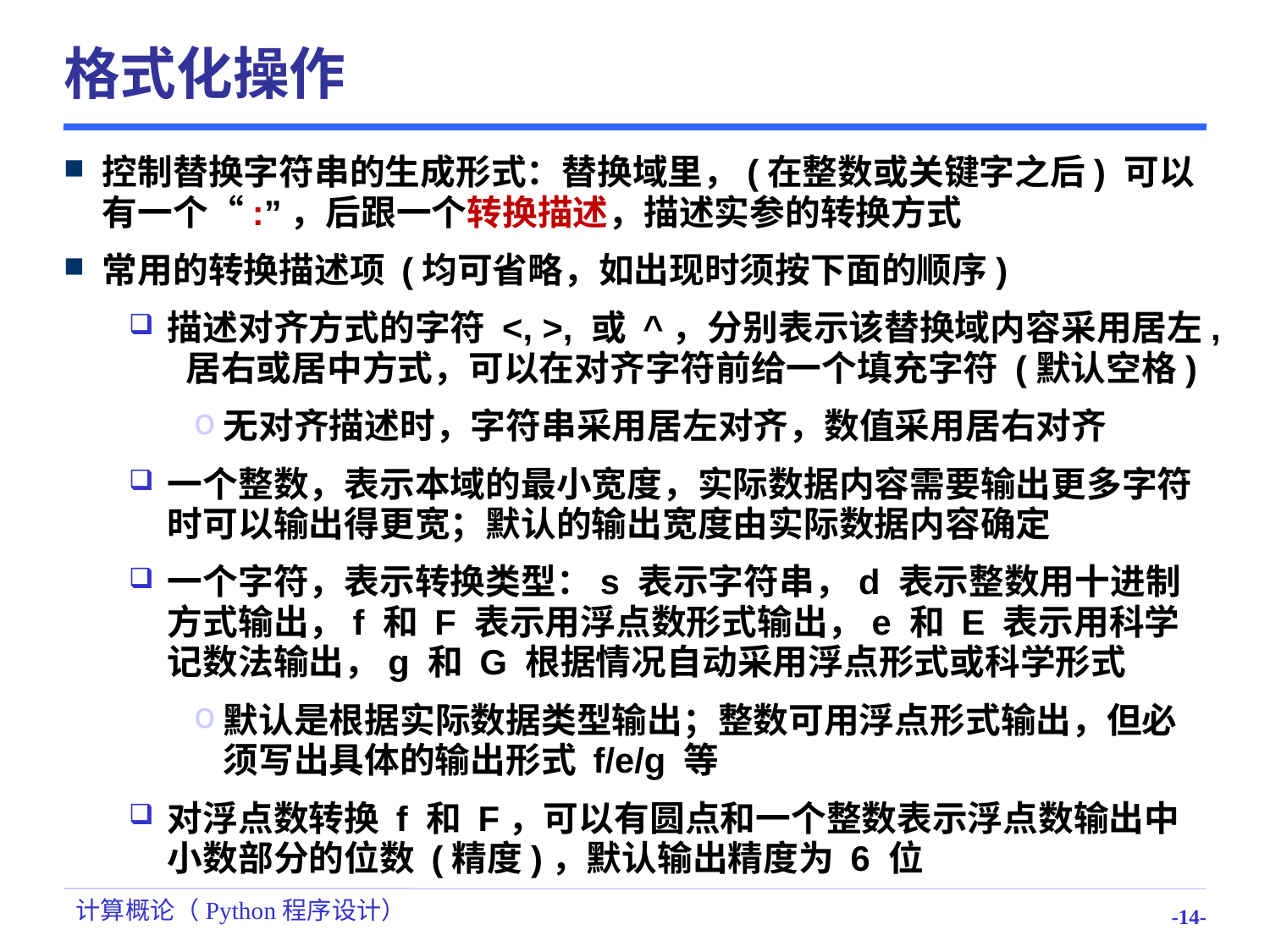

# 格式化操作
控制替换字符串的生成形式：替换域里，(在整数或关键字之后) 可以有一个“:”，后跟一个转换描述，描述实参的转换方式
常用的转换描述项 (均可省略，如出现时须按下面的顺序)
描述对齐方式的字符 <, >, 或 ^，分别表示该替换域内容采用居左, 居右或居中方式，可以在对齐字符前给一个填充字符 (默认空格)
无对齐描述时，字符串采用居左对齐，数值采用居右对齐
一个整数，表示本域的最小宽度，实际数据内容需要输出更多字符时可以输出得更宽；默认的输出宽度由实际数据内容确定
一个字符，表示转换类型：s 表示字符串，d 表示整数用十进制方式输出，f 和 F 表示用浮点数形式输出，e 和 E 表示用科学记数法输出，g 和 G 根据情况自动采用浮点形式或科学形式
默认是根据实际数据类型输出；整数可用浮点形式输出，但必须写出具体的输出形式 f/e/g 等
对浮点数转换 f 和 F，可以有圆点和一个整数表示浮点数输出中小数部分的位数 (精度)，默认输出精度为 6 位